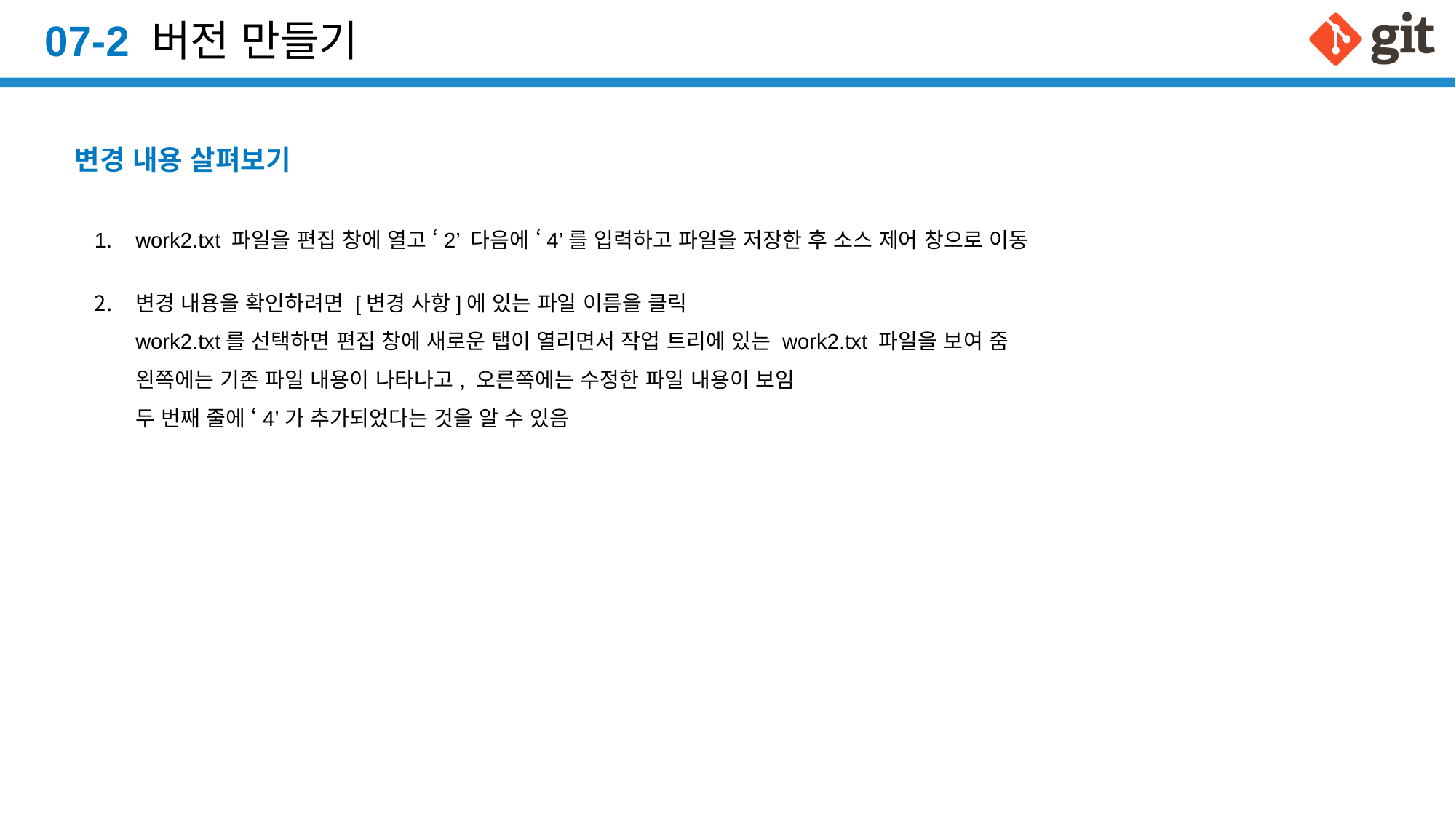

# 07-2 버전 만들기
변경 내용 살펴보기
work2.txt 파일을 편집 창에 열고 ‘2’ 다음에 ‘4’를 입력하고 파일을 저장한 후 소스 제어 창으로 이동
변경 내용을 확인하려면 [변경 사항]에 있는 파일 이름을 클릭
work2.txt를 선택하면 편집 창에 새로운 탭이 열리면서 작업 트리에 있는 work2.txt 파일을 보여 줌
왼쪽에는 기존 파일 내용이 나타나고, 오른쪽에는 수정한 파일 내용이 보임
두 번째 줄에 ‘4’가 추가되었다는 것을 알 수 있음